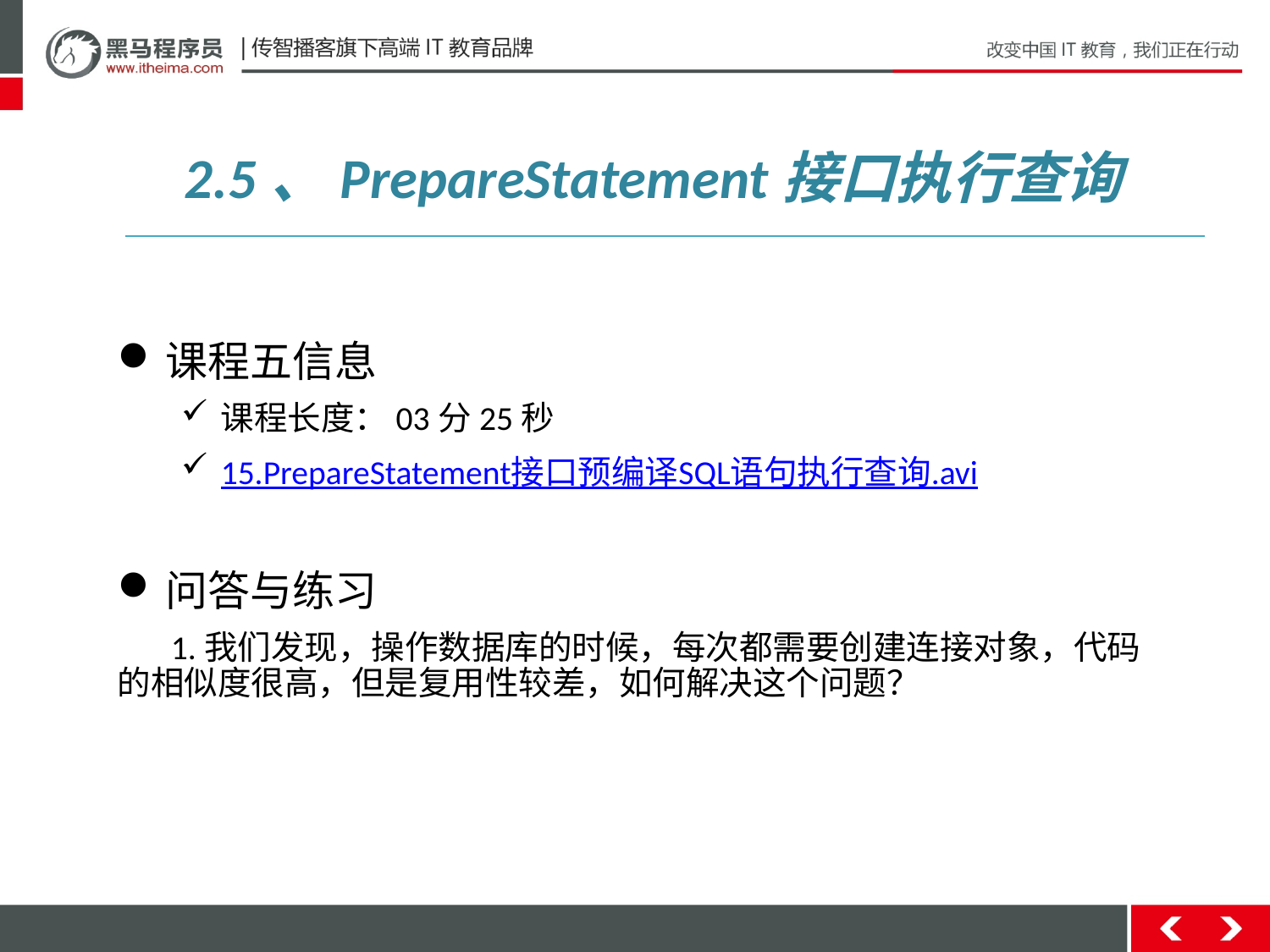

2.5、PrepareStatement接口执行查询

课程五信息
课程长度：03分25秒
15.PrepareStatement接口预编译SQL语句执行查询.avi

问答与练习
       1.我们发现，操作数据库的时候，每次都需要创建连接对象，代码的相似度很高，但是复用性较差，如何解决这个问题？